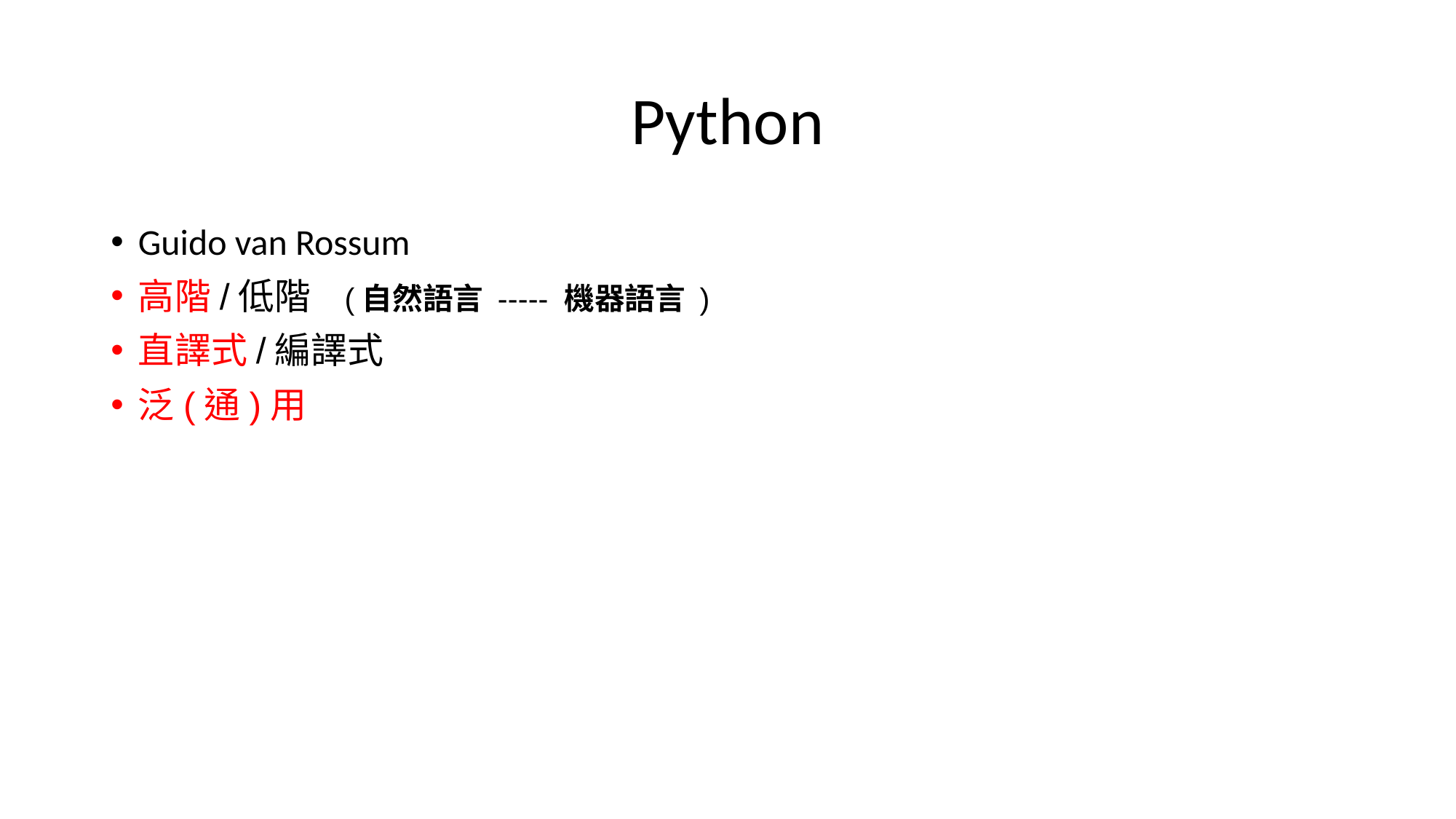

# Python
Guido van Rossum
高階/低階   (自然語言 ----- 機器語言 )
直譯式/編譯式
泛(通)用